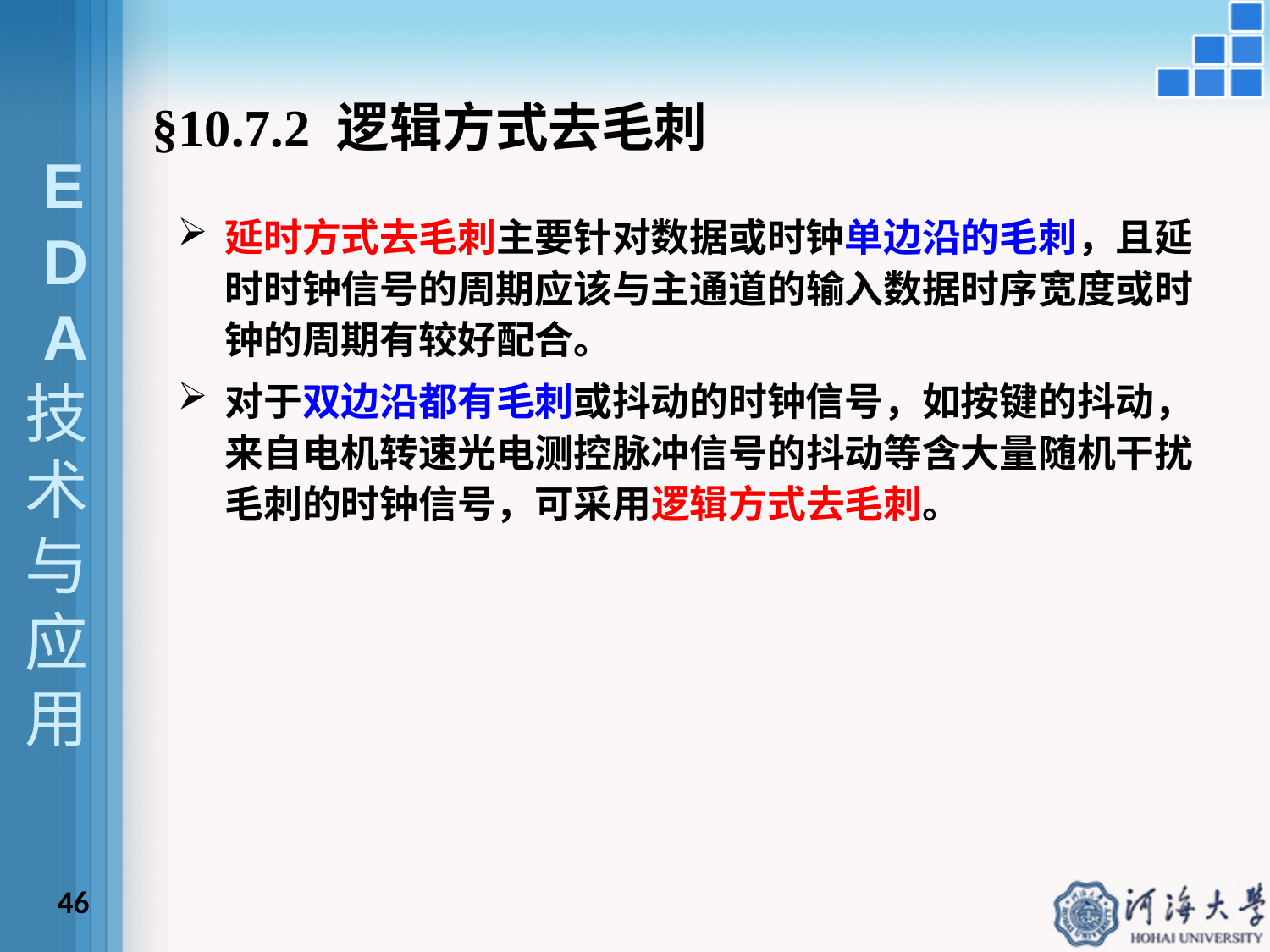

§10.7.2 逻辑方式去毛刺
 E
 D
 A技术与应用
延时方式去毛刺主要针对数据或时钟单边沿的毛刺，且延时时钟信号的周期应该与主通道的输入数据时序宽度或时钟的周期有较好配合。
对于双边沿都有毛刺或抖动的时钟信号，如按键的抖动，来自电机转速光电测控脉冲信号的抖动等含大量随机干扰毛刺的时钟信号，可采用逻辑方式去毛刺。
46